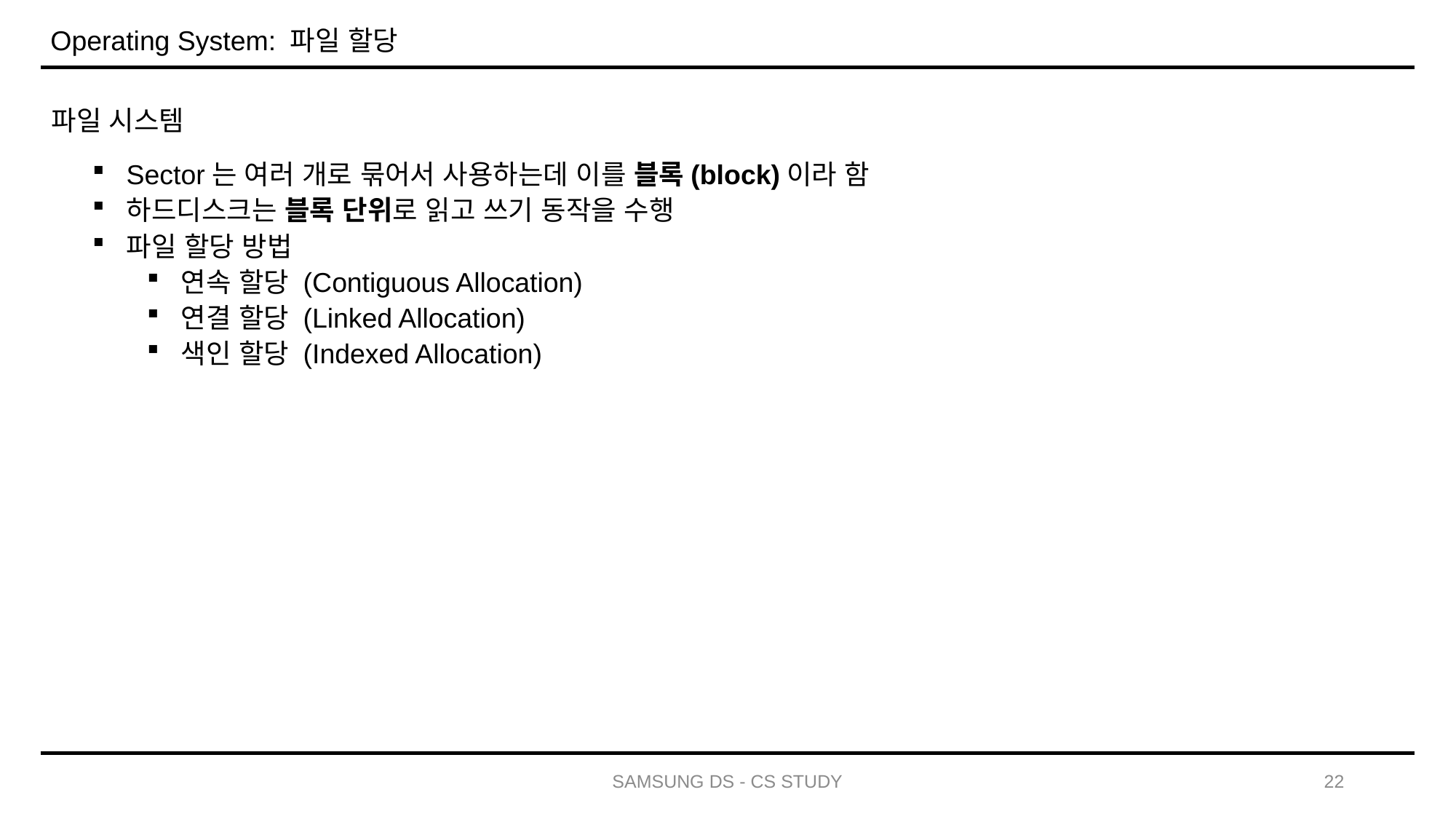

Operating System: 파일 할당
파일 시스템
Sector는 여러 개로 묶어서 사용하는데 이를 블록(block)이라 함
하드디스크는 블록 단위로 읽고 쓰기 동작을 수행
파일 할당 방법
연속 할당 (Contiguous Allocation)
연결 할당 (Linked Allocation)
색인 할당 (Indexed Allocation)
SAMSUNG DS - CS STUDY
22